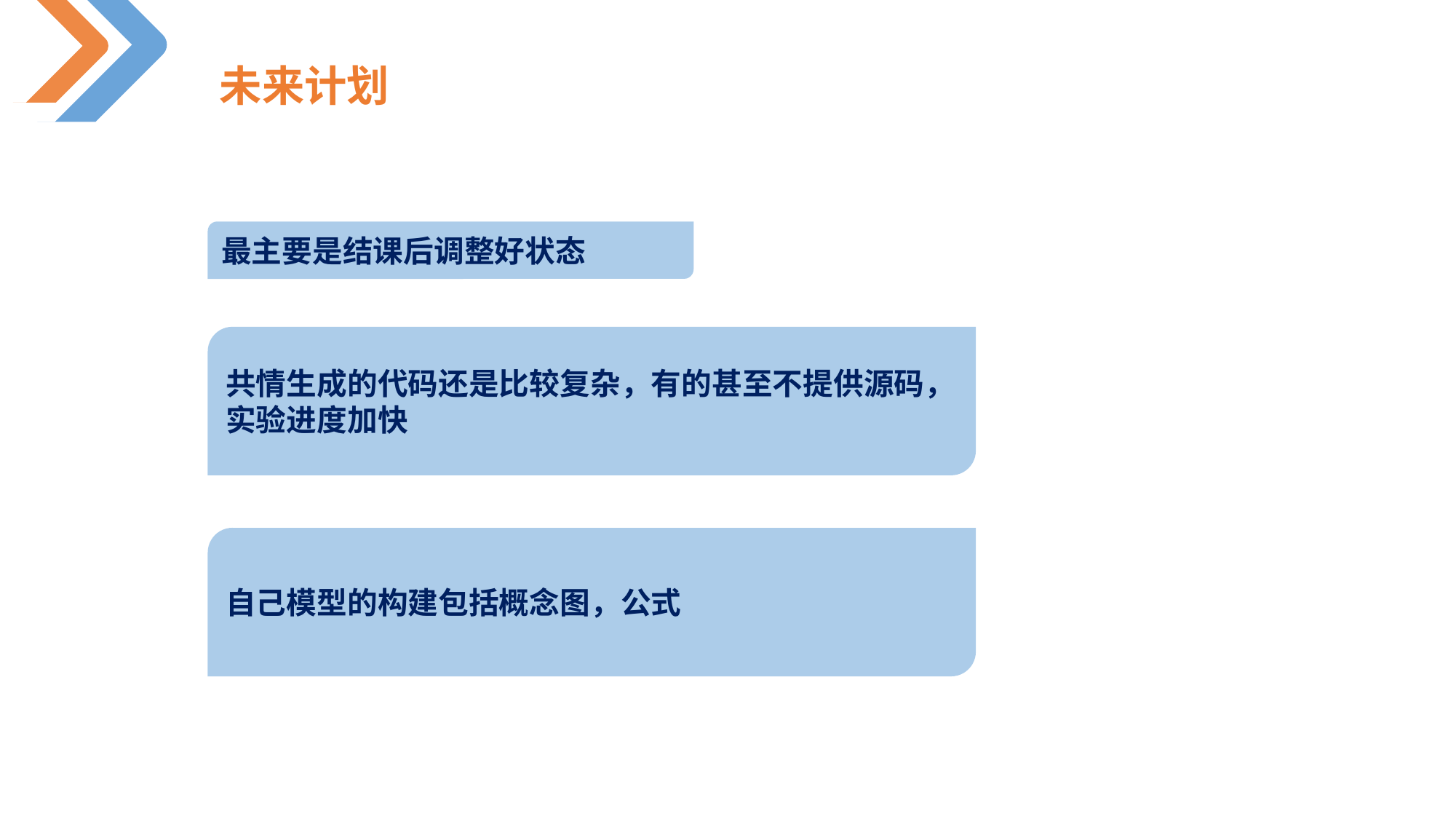

未来计划
最主要是结课后调整好状态
共情生成的代码还是比较复杂，有的甚至不提供源码，实验进度加快
自己模型的构建包括概念图，公式